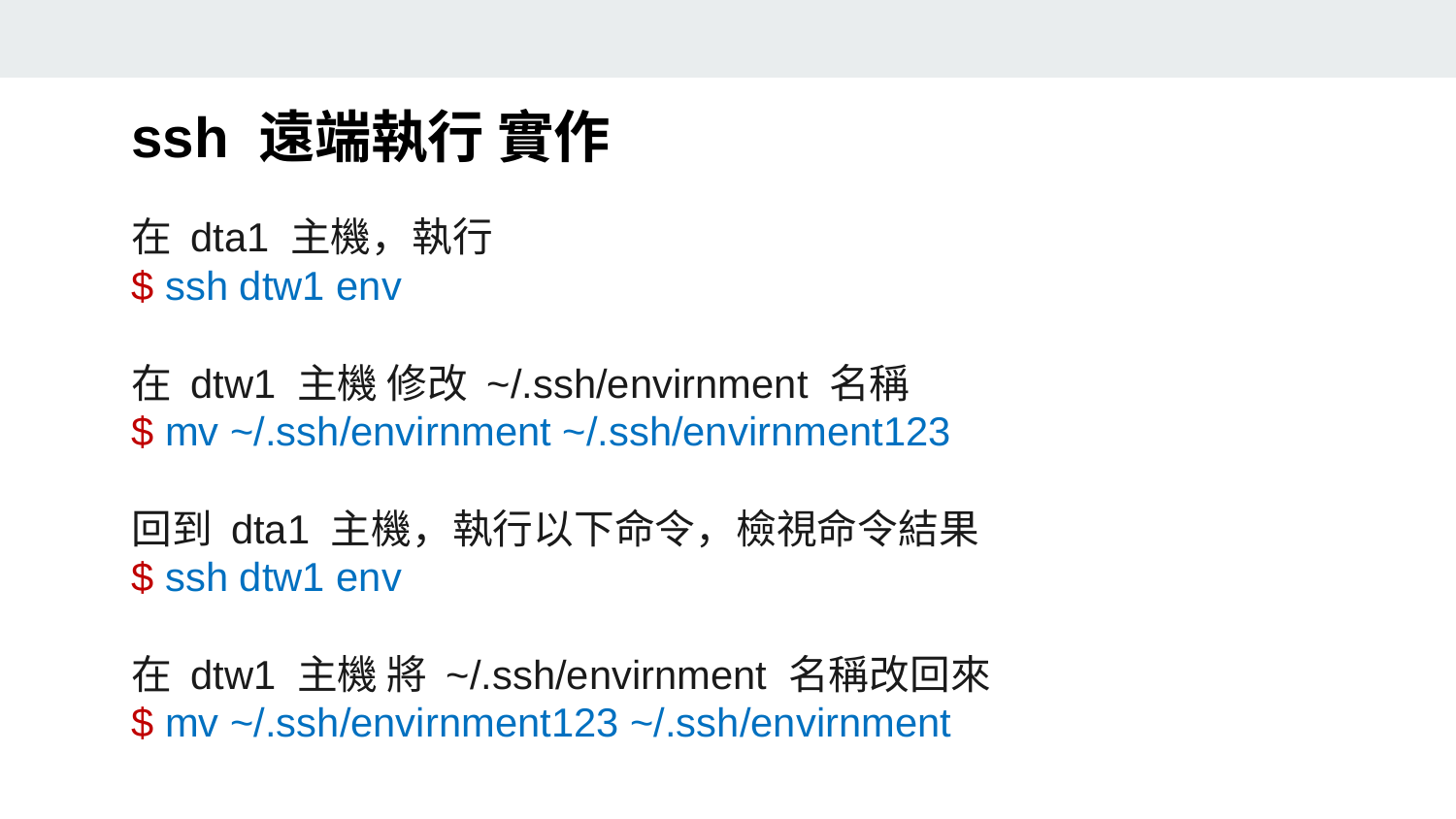

ssh 遠端執行 實作
在 dta1 主機，執行
$ ssh dtw1 env

在 dtw1 主機 修改 ~/.ssh/envirnment 名稱
$ mv ~/.ssh/envirnment ~/.ssh/envirnment123

回到 dta1 主機，執行以下命令，檢視命令結果
$ ssh dtw1 env

在 dtw1 主機 將 ~/.ssh/envirnment 名稱改回來
$ mv ~/.ssh/envirnment123 ~/.ssh/envirnment